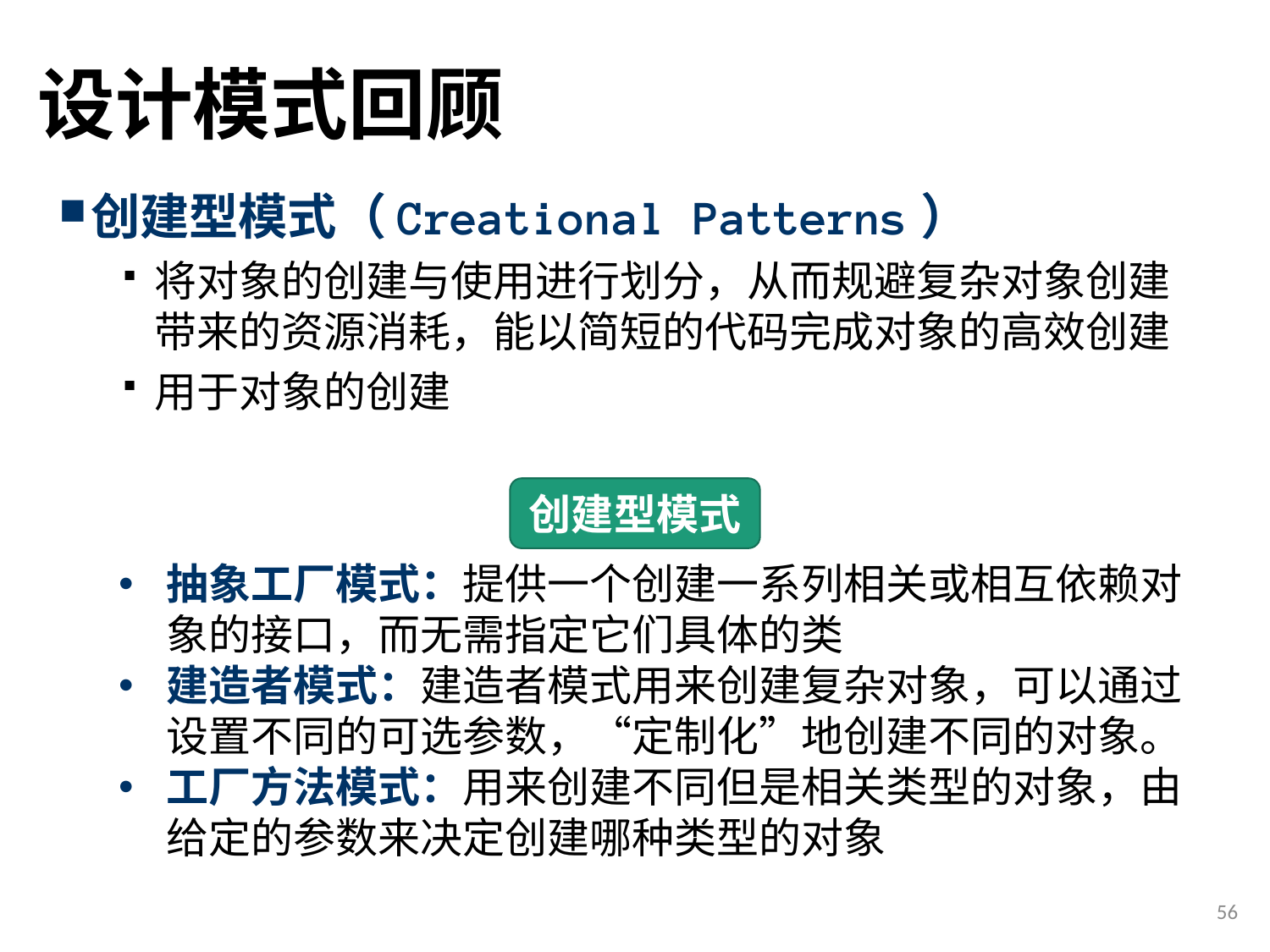

# 设计模式回顾
创建型模式（Creational Patterns）
将对象的创建与使用进行划分，从而规避复杂对象创建带来的资源消耗，能以简短的代码完成对象的高效创建
用于对象的创建

创建型模式
抽象工厂模式：提供一个创建一系列相关或相互依赖对象的接口，而无需指定它们具体的类
建造者模式：建造者模式用来创建复杂对象，可以通过设置不同的可选参数，“定制化”地创建不同的对象。
工厂方法模式：用来创建不同但是相关类型的对象，由给定的参数来决定创建哪种类型的对象
56